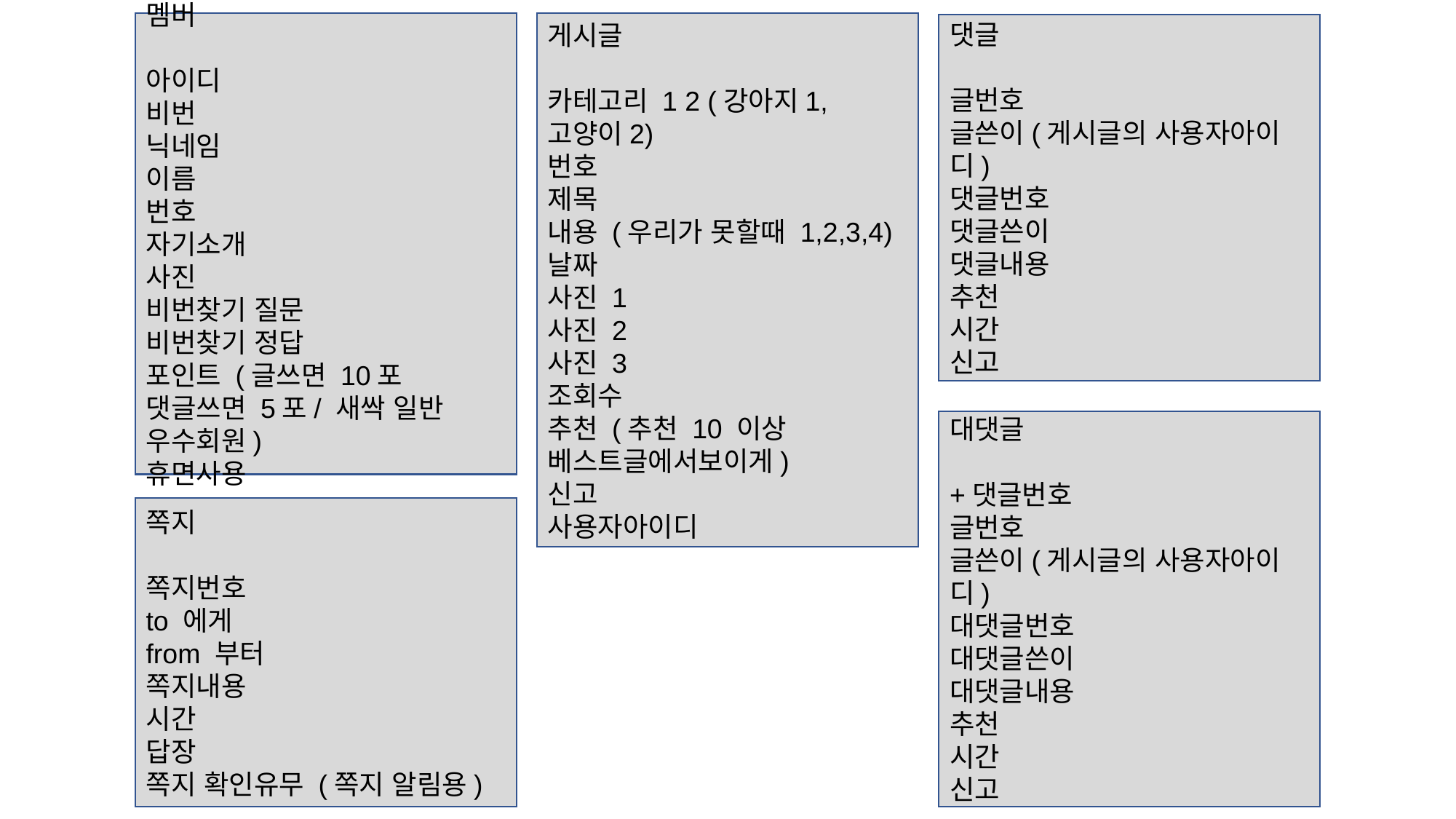

멤버

아이디
비번
닉네임
이름
번호
자기소개
사진
비번찾기 질문
비번찾기 정답
포인트 (글쓰면 10포 댓글쓰면 5포/ 새싹 일반 우수회원)
휴면사용
게시글

카테고리 1 2 (강아지1, 고양이2)
번호
제목
내용 (우리가 못할때 1,2,3,4)
날짜
사진 1
사진 2
사진 3
조회수
추천 (추천 10 이상 베스트글에서보이게)
신고
사용자아이디
댓글

글번호
글쓴이(게시글의 사용자아이디)
댓글번호
댓글쓴이
댓글내용
추천
시간
신고
대댓글

+댓글번호
글번호
글쓴이(게시글의 사용자아이디)
대댓글번호
대댓글쓴이
대댓글내용
추천
시간
신고
쪽지

쪽지번호
to 에게
from 부터
쪽지내용
시간
답장
쪽지 확인유무 (쪽지 알림용)